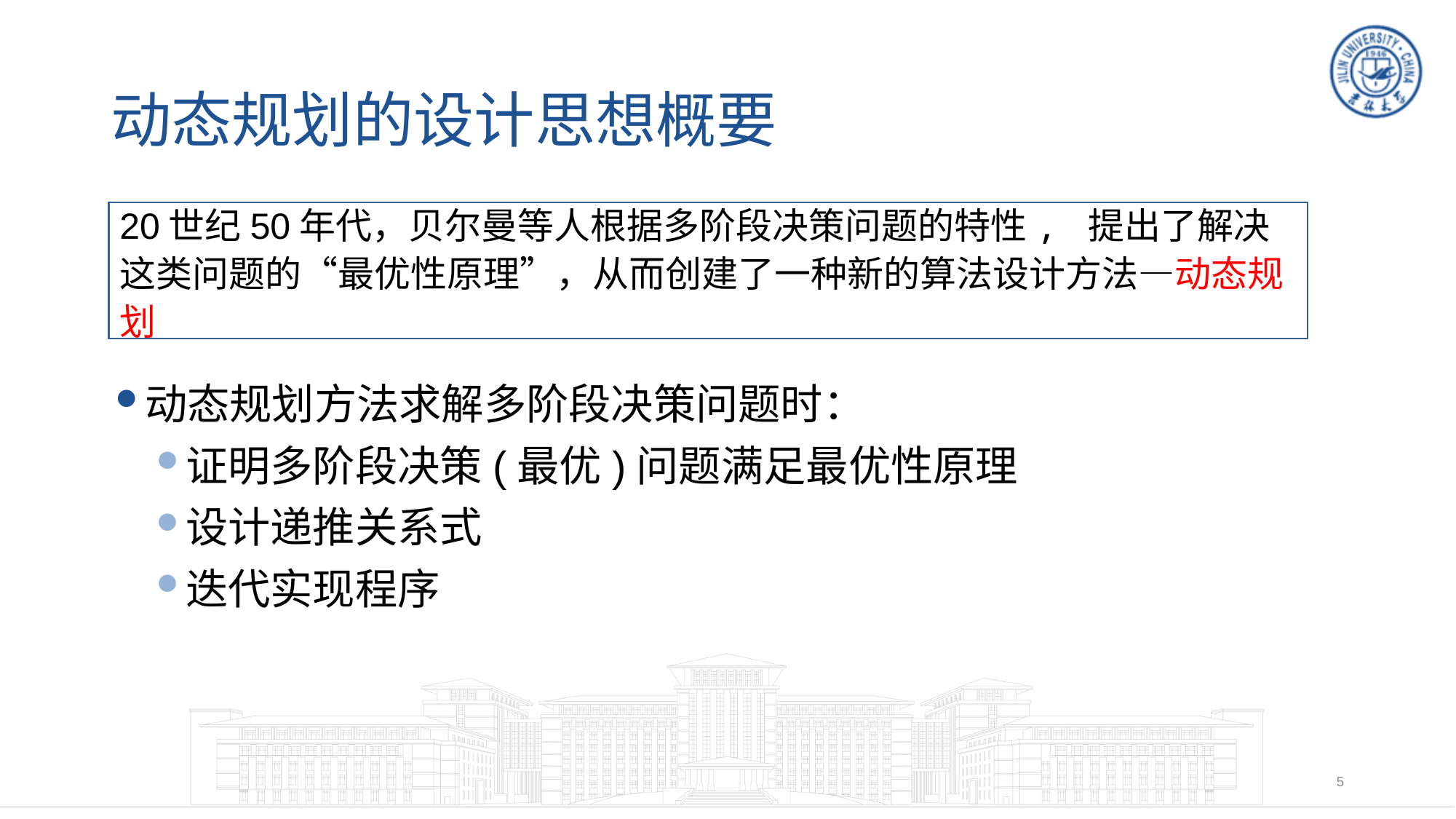

# 动态规划的设计思想概要
20世纪50年代，贝尔曼等人根据多阶段决策问题的特性, 提出了解决这类问题的“最优性原理”，从而创建了一种新的算法设计方法—动态规划
动态规划方法求解多阶段决策问题时：
证明多阶段决策(最优)问题满足最优性原理
设计递推关系式
迭代实现程序

5